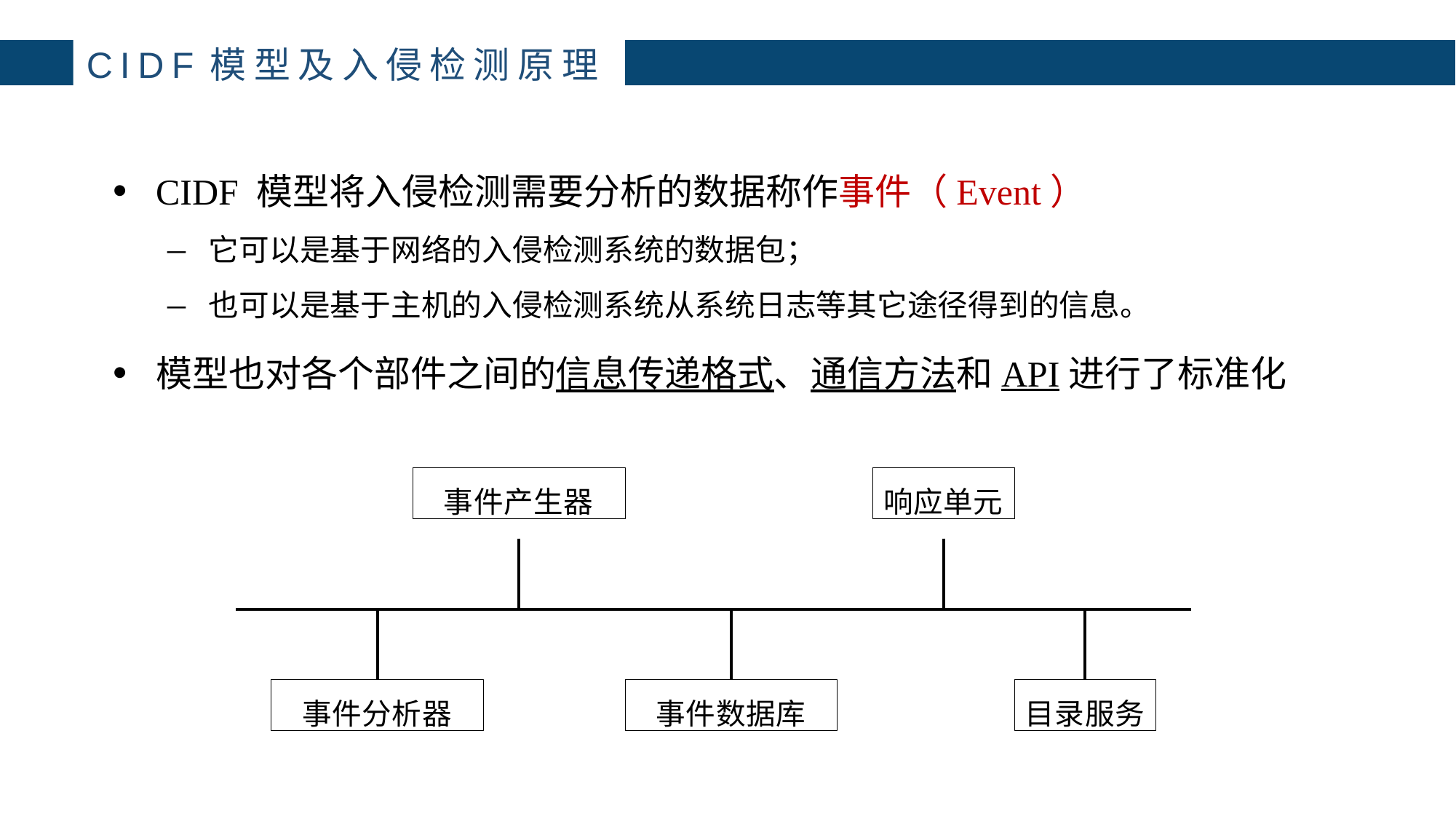

# CIDF模型及入侵检测原理
CIDF 模型将入侵检测需要分析的数据称作事件（Event）
它可以是基于网络的入侵检测系统的数据包；
也可以是基于主机的入侵检测系统从系统日志等其它途径得到的信息。
模型也对各个部件之间的信息传递格式、通信方法和API进行了标准化
事件产生器
响应单元

事件分析器
事件数据库
目录服务